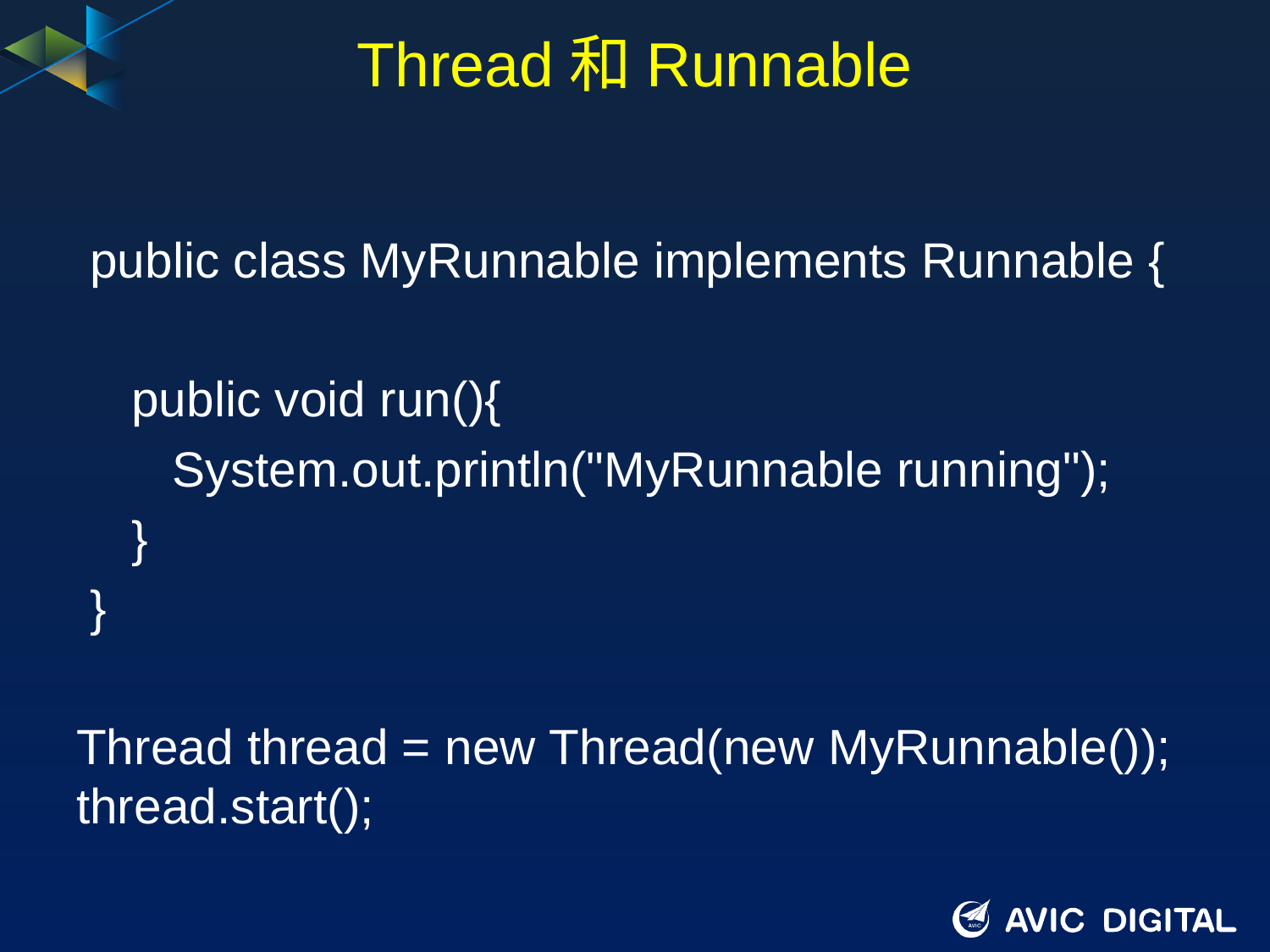

# Thread和Runnable
 public class MyRunnable implements Runnable {

    public void run(){
       System.out.println("MyRunnable running");
    }
 }

Thread thread = new Thread(new MyRunnable()); thread.start();